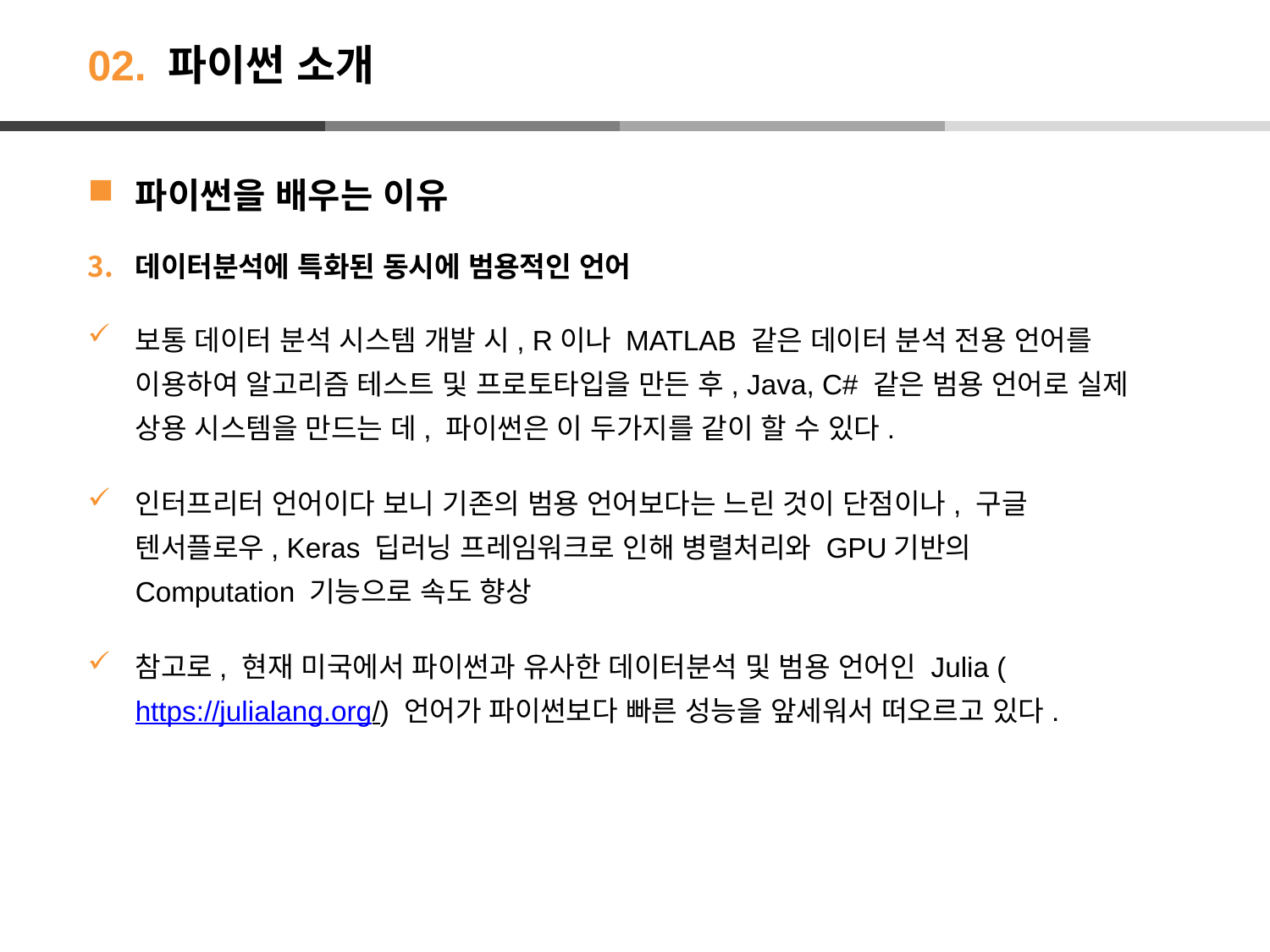

# 02. 파이썬 소개
파이썬을 배우는 이유
데이터분석에 특화된 동시에 범용적인 언어
보통 데이터 분석 시스템 개발 시, R이나 MATLAB 같은 데이터 분석 전용 언어를 이용하여 알고리즘 테스트 및 프로토타입을 만든 후, Java, C# 같은 범용 언어로 실제 상용 시스템을 만드는 데, 파이썬은 이 두가지를 같이 할 수 있다.
인터프리터 언어이다 보니 기존의 범용 언어보다는 느린 것이 단점이나, 구글 텐서플로우, Keras 딥러닝 프레임워크로 인해 병렬처리와 GPU기반의 Computation 기능으로 속도 향상
참고로, 현재 미국에서 파이썬과 유사한 데이터분석 및 범용 언어인 Julia (https://julialang.org/) 언어가 파이썬보다 빠른 성능을 앞세워서 떠오르고 있다.